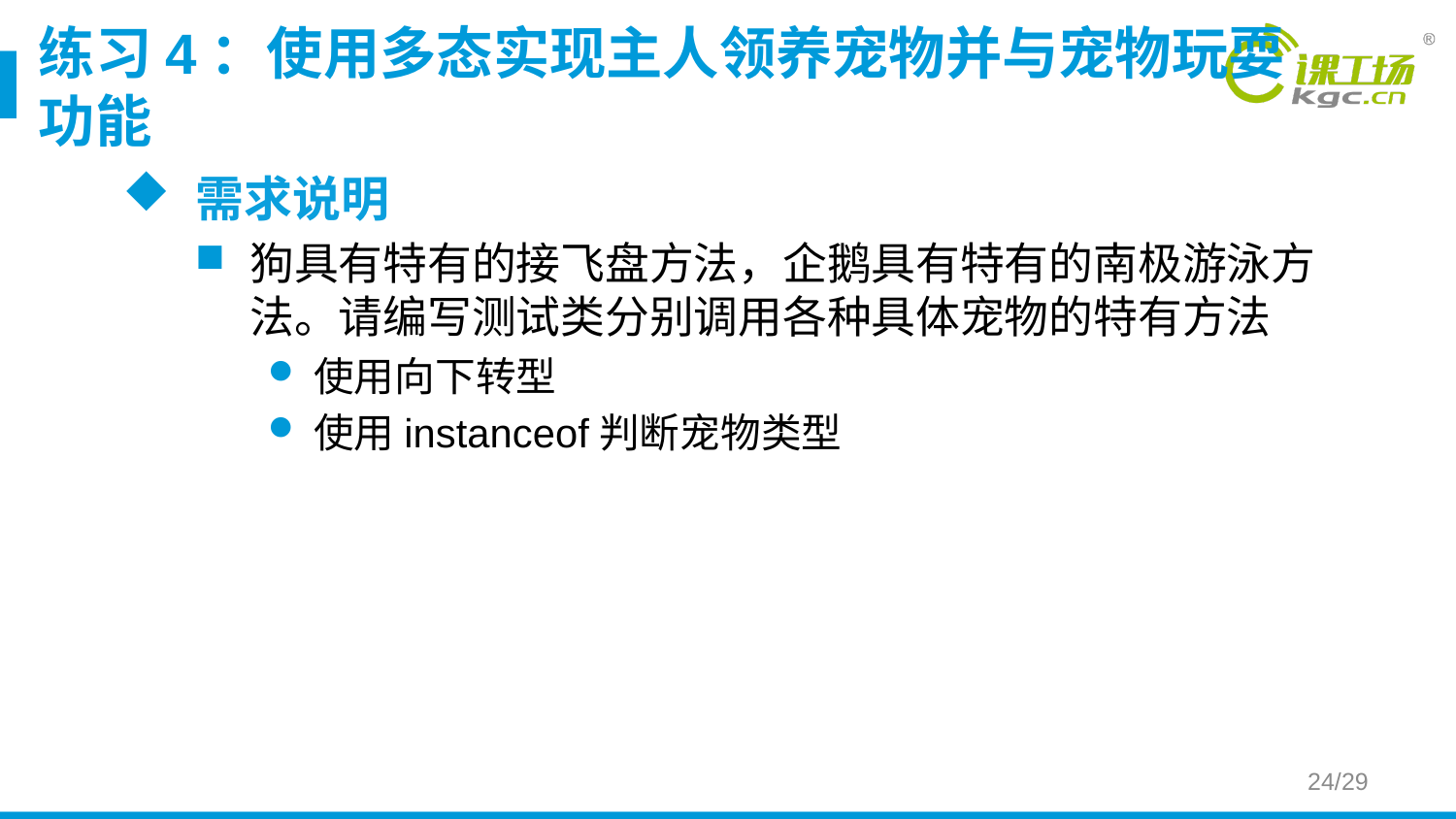

# 练习4：使用多态实现主人领养宠物并与宠物玩耍功能
需求说明
狗具有特有的接飞盘方法，企鹅具有特有的南极游泳方法。请编写测试类分别调用各种具体宠物的特有方法
使用向下转型
使用instanceof判断宠物类型

24/29